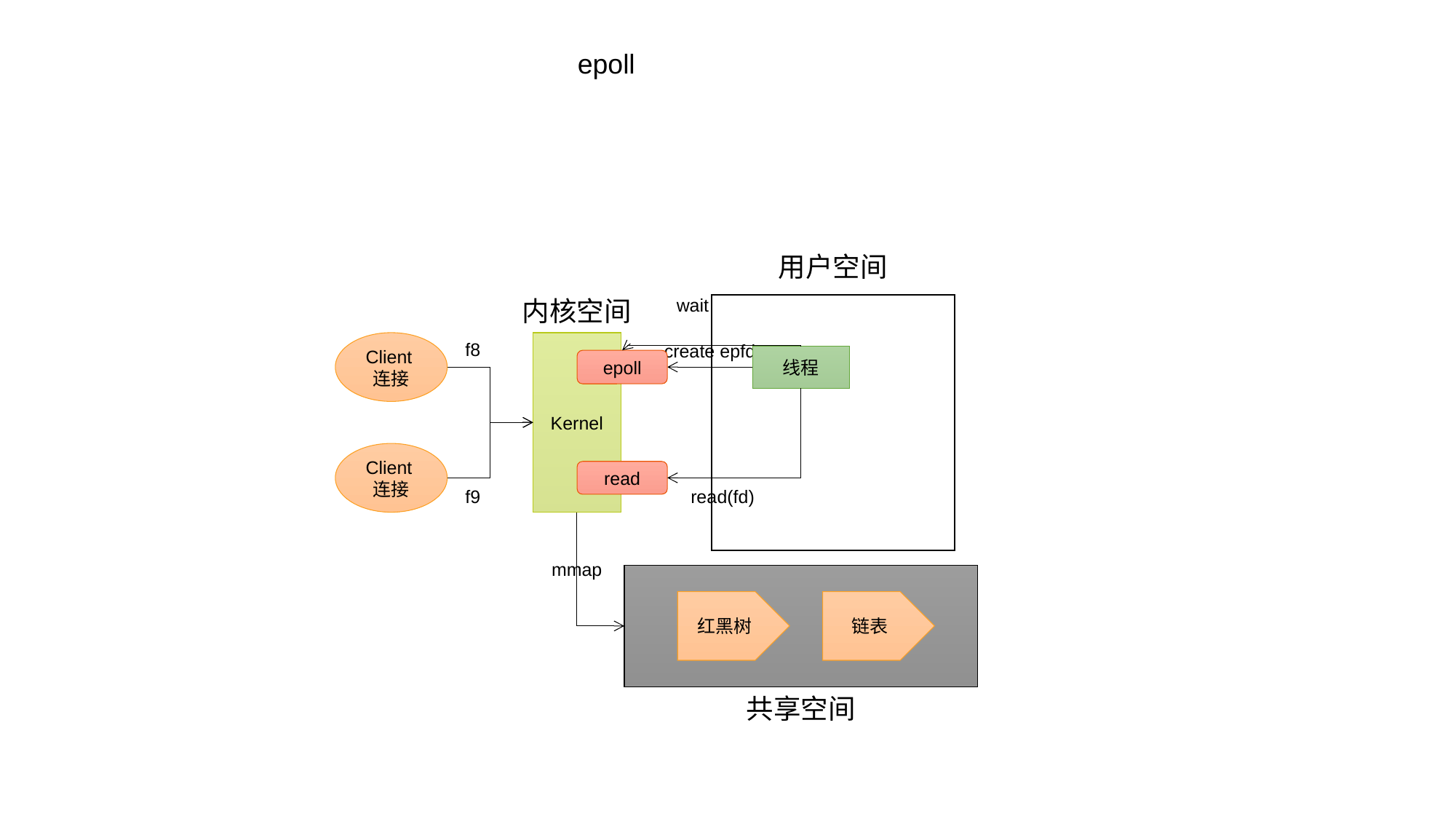

epoll
用户空间
内核空间
wait

Client连接
f8
Kernel
create epfd
线程
epoll
Client连接
read
f9
read(fd)
mmap

红黑树
链表
共享空间